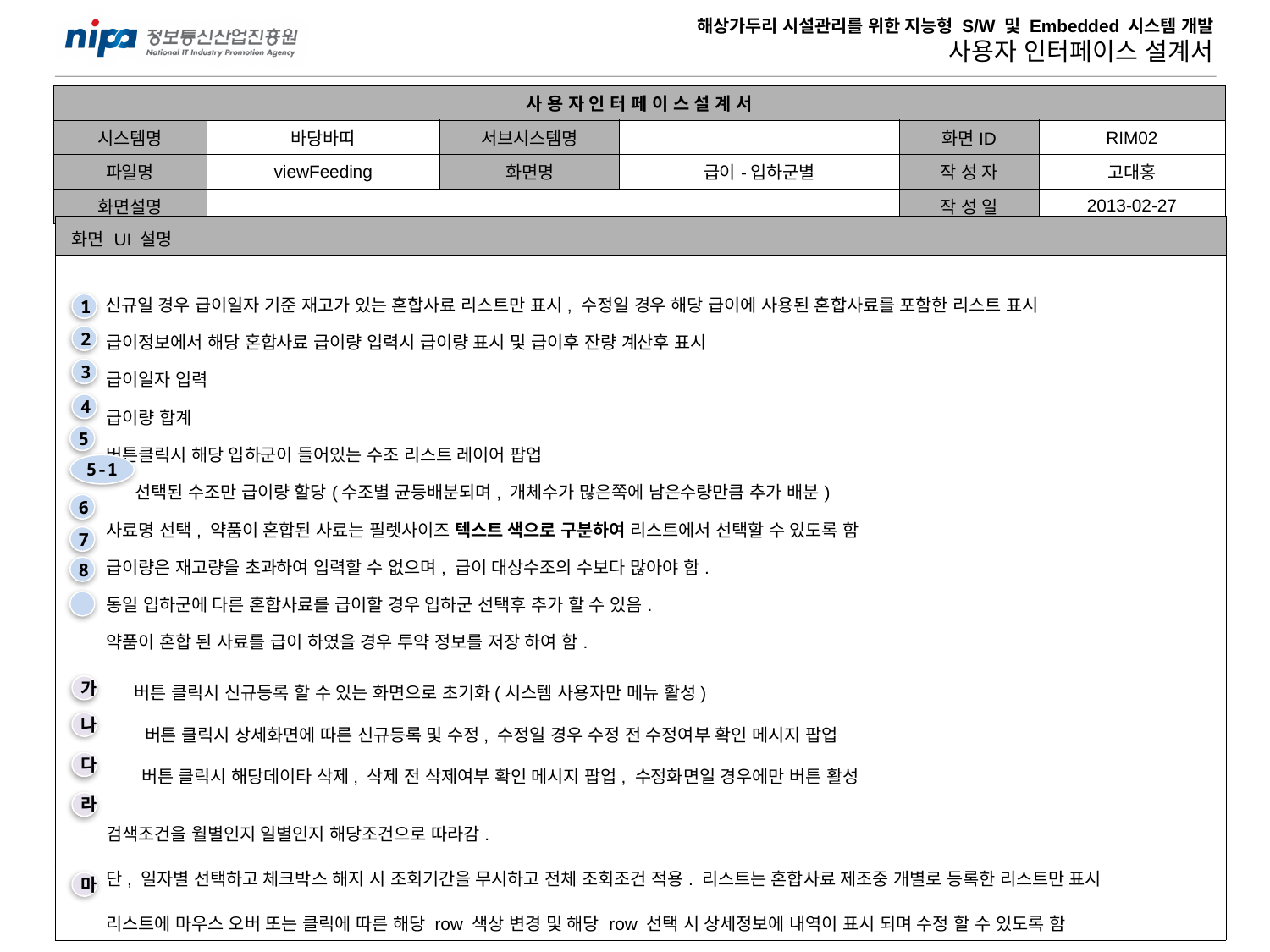

| 사 용 자 인 터 페 이 스 설 계 서 |  |  |  |  |  |
| --- | --- | --- | --- | --- | --- |
| 시스템명 | 바당바띠 | 서브시스템명 |  | 화면ID | RIM02 |
| 파일명 | viewFeeding | 화면명 | 급이-입하군별 | 작 성 자 | 고대홍 |
| 화면설명 |  |  |  | 작 성 일 | 2013-02-27 |
| 화면 UI 설명 |
| --- |
| 신규일 경우 급이일자 기준 재고가 있는 혼합사료 리스트만 표시, 수정일 경우 해당 급이에 사용된 혼합사료를 포함한 리스트 표시 급이정보에서 해당 혼합사료 급이량 입력시 급이량 표시 및 급이후 잔량 계산후 표시 급이일자 입력 급이량 합계 버튼클릭시 해당 입하군이 들어있는 수조 리스트 레이어 팝업 선택된 수조만 급이량 할당(수조별 균등배분되며, 개체수가 많은쪽에 남은수량만큼 추가 배분) 사료명 선택, 약품이 혼합된 사료는 필렛사이즈 텍스트 색으로 구분하여 리스트에서 선택할 수 있도록 함 급이량은 재고량을 초과하여 입력할 수 없으며, 급이 대상수조의 수보다 많아야 함. 동일 입하군에 다른 혼합사료를 급이할 경우 입하군 선택후 추가 할 수 있음. 약품이 혼합 된 사료를 급이 하였을 경우 투약 정보를 저장 하여 함. 검색조건을 월별인지 일별인지 해당조건으로 따라감. 단, 일자별 선택하고 체크박스 해지 시 조회기간을 무시하고 전체 조회조건 적용. 리스트는 혼합사료 제조중 개별로 등록한 리스트만 표시 리스트에 마우스 오버 또는 클릭에 따른 해당 row 색상 변경 및 해당 row 선택 시 상세정보에 내역이 표시 되며 수정 할 수 있도록 함 |
1
2
3
4
5
5-1
6
7
8

가
버튼 클릭시 신규등록 할 수 있는 화면으로 초기화(시스템 사용자만 메뉴 활성)
나
버튼 클릭시 상세화면에 따른 신규등록 및 수정, 수정일 경우 수정 전 수정여부 확인 메시지 팝업
다
버튼 클릭시 해당데이타 삭제, 삭제 전 삭제여부 확인 메시지 팝업, 수정화면일 경우에만 버튼 활성
라
마